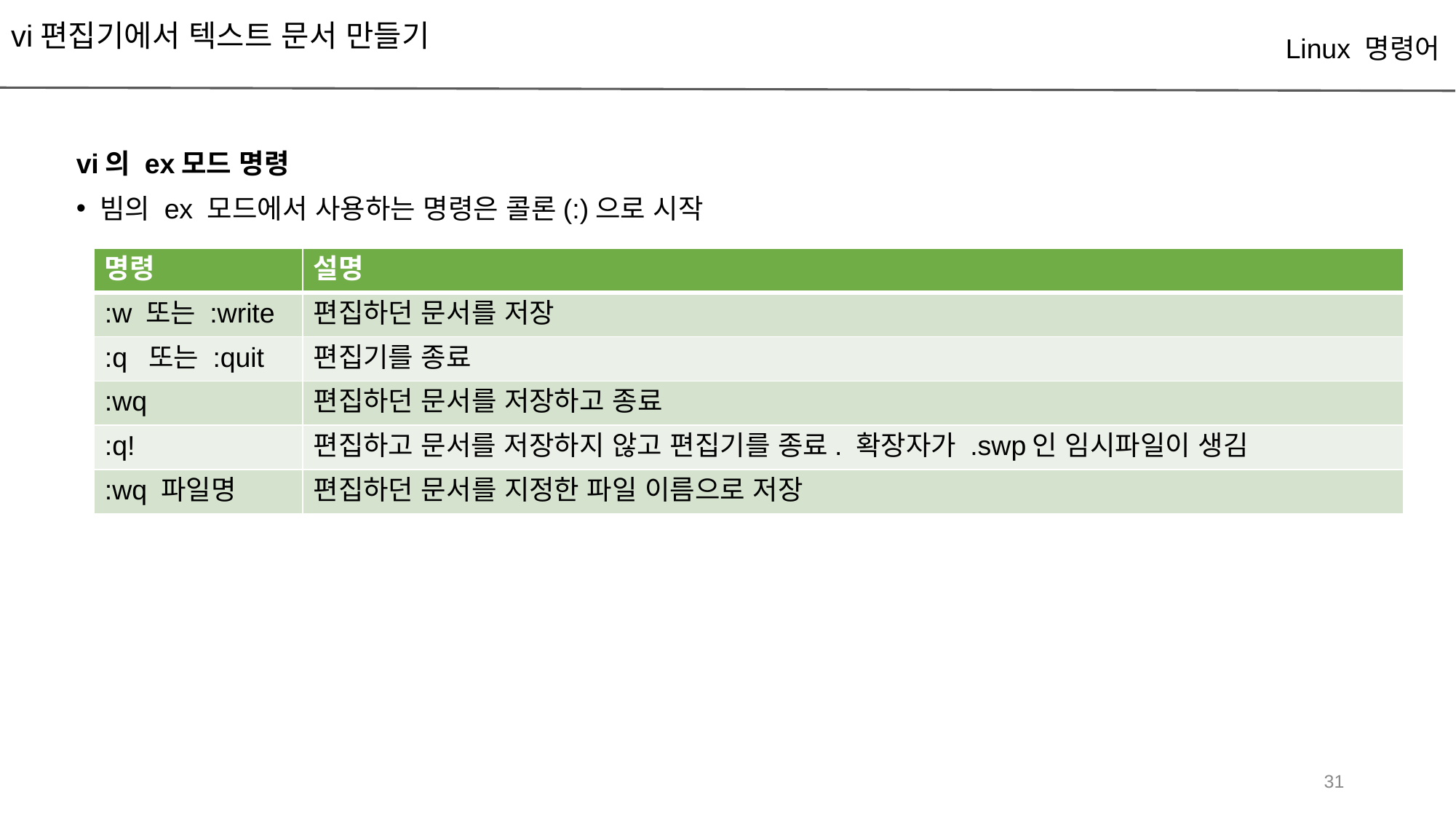

# vi편집기에서 텍스트 문서 만들기
Linux 명령어
vi의 ex모드 명령
 빔의 ex 모드에서 사용하는 명령은 콜론(:)으로 시작
| 명령 | 설명 |
| --- | --- |
| :w 또는 :write | 편집하던 문서를 저장 |
| :q 또는 :quit | 편집기를 종료 |
| :wq | 편집하던 문서를 저장하고 종료 |
| :q! | 편집하고 문서를 저장하지 않고 편집기를 종료. 확장자가 .swp인 임시파일이 생김 |
| :wq 파일명 | 편집하던 문서를 지정한 파일 이름으로 저장 |
31